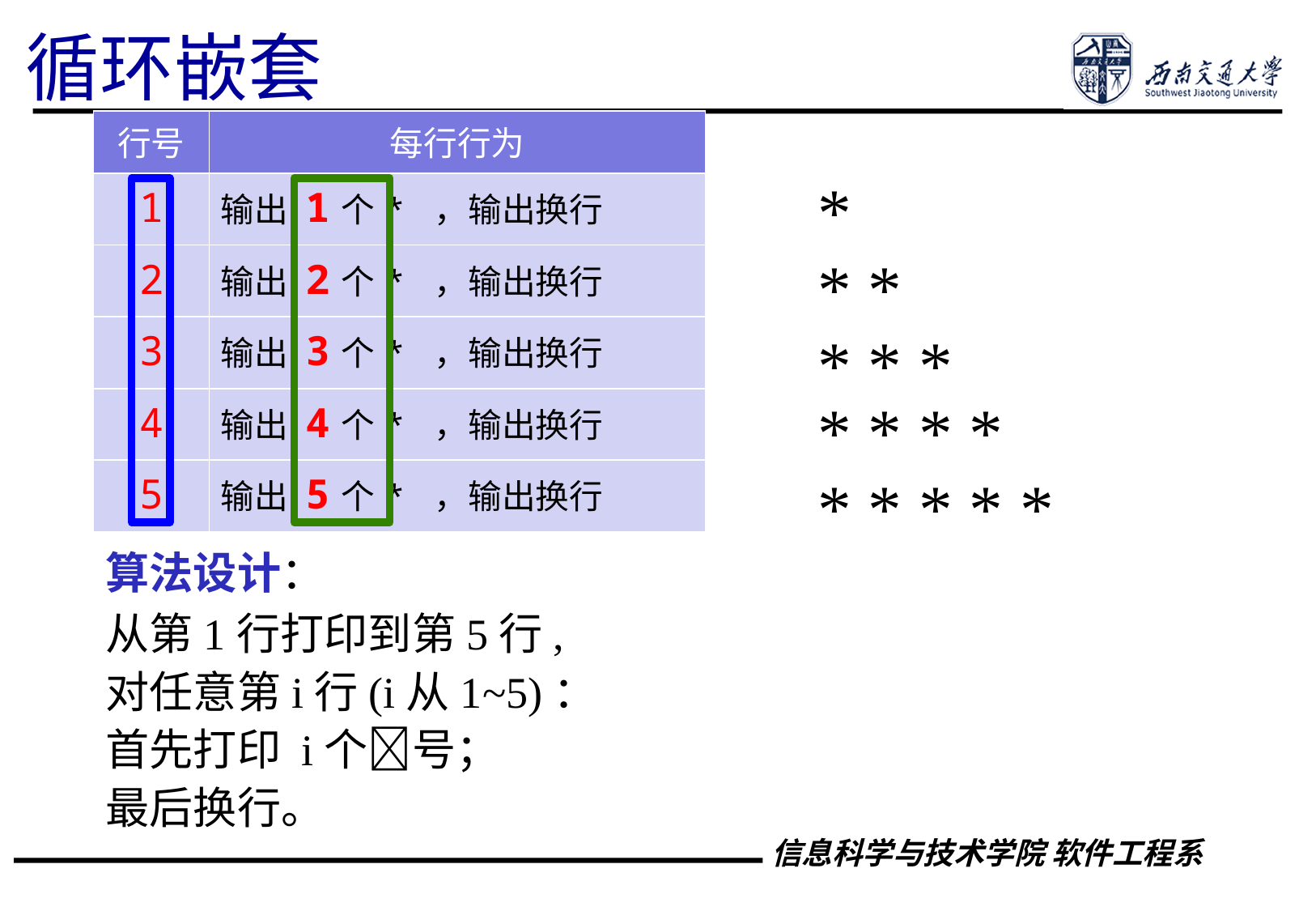

循环嵌套
| 行号 | 每行行为 |
| --- | --- |
| 1 | 输出 1个\* ，输出换行 |
| 2 | 输出 2个\* ，输出换行 |
| 3 | 输出 3个\* ，输出换行 |
| 4 | 输出 4个\* ，输出换行 |
| 5 | 输出 5个\* ，输出换行 |

*
* *
* * *
* * * *
* * * * *
算法设计：
从第1行打印到第5行,
对任意第i行(i从1~5)：
首先打印 i个∗号；
最后换行。